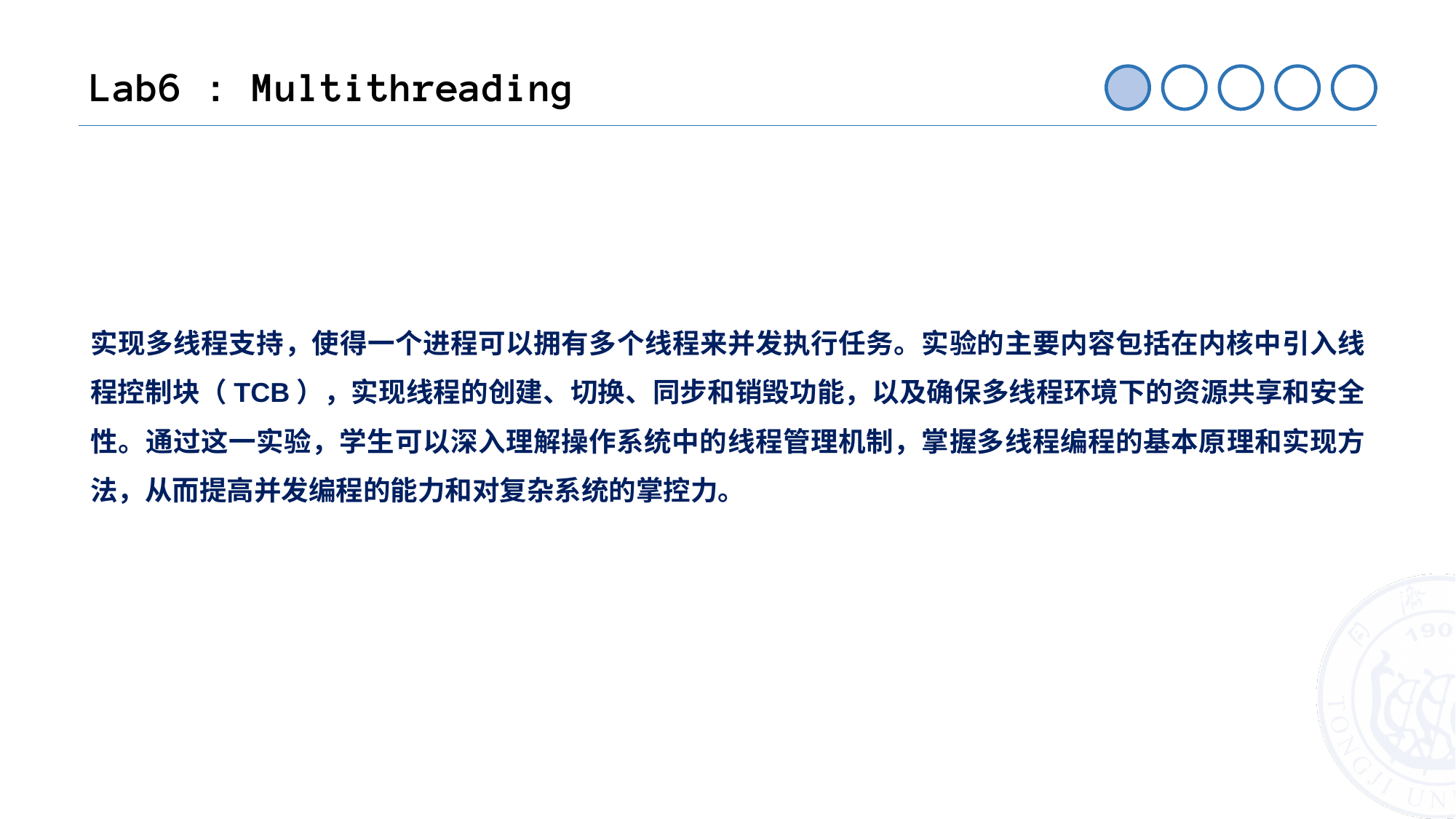

Lab6 : Multithreading

实现多线程支持，使得一个进程可以拥有多个线程来并发执行任务。实验的主要内容包括在内核中引入线程控制块（TCB），实现线程的创建、切换、同步和销毁功能，以及确保多线程环境下的资源共享和安全性。通过这一实验，学生可以深入理解操作系统中的线程管理机制，掌握多线程编程的基本原理和实现方法，从而提高并发编程的能力和对复杂系统的掌控力。